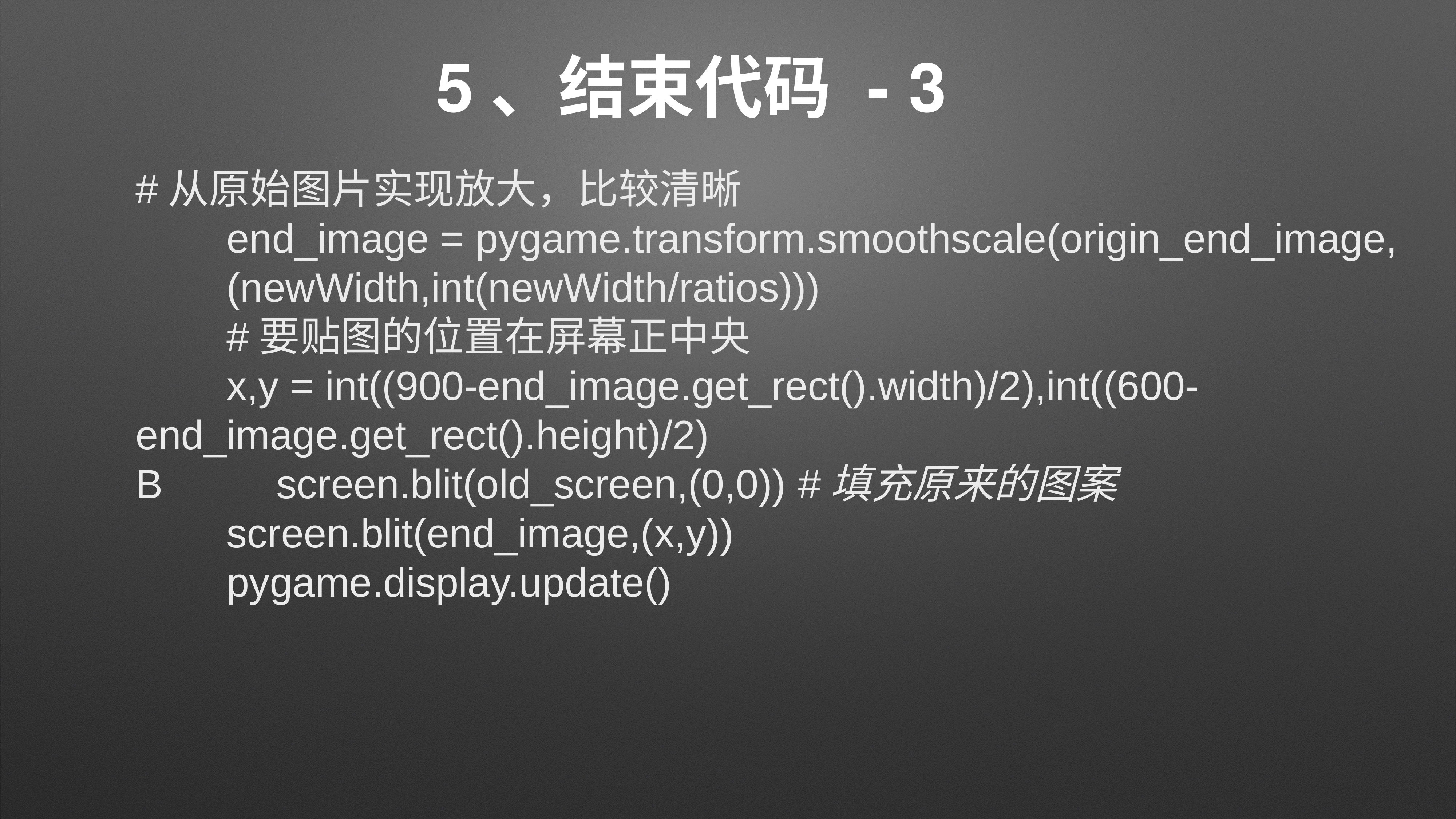

# 5、结束代码 - 3
#从原始图片实现放大，比较清晰
        end_image = pygame.transform.smoothscale(origin_end_image,
        (newWidth,int(newWidth/ratios)))
        #要贴图的位置在屏幕正中央
        x,y = int((900-end_image.get_rect().width)/2),int((600-end_image.get_rect().height)/2)
B          screen.blit(old_screen,(0,0)) #填充原来的图案
        screen.blit(end_image,(x,y))
        pygame.display.update()